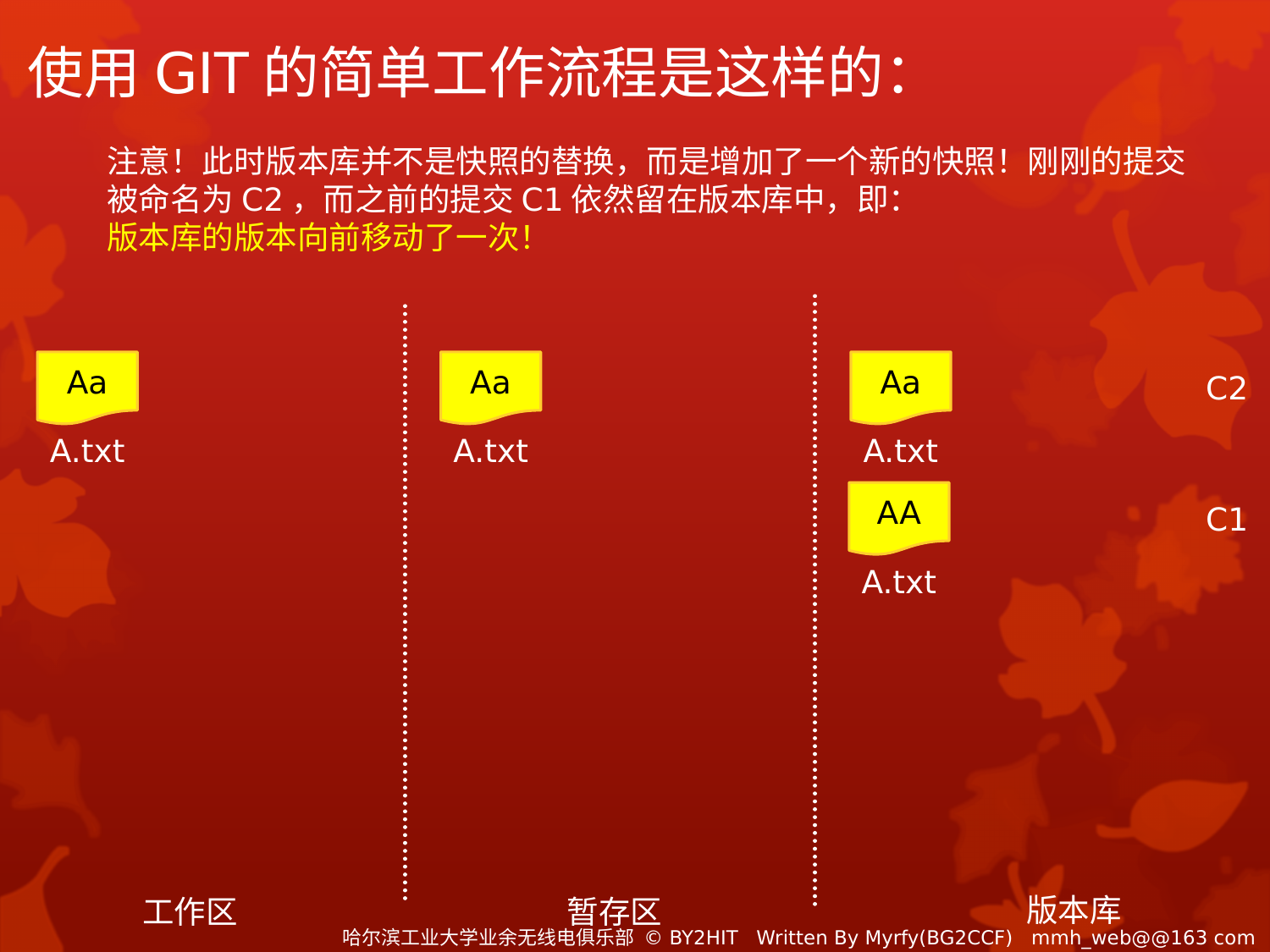

# 使用GIT的简单工作流程是这样的：
注意！此时版本库并不是快照的替换，而是增加了一个新的快照！刚刚的提交被命名为C2，而之前的提交C1依然留在版本库中，即：
版本库的版本向前移动了一次！
Aa
A.txt
Aa
A.txt
Aa
A.txt
C2
AA
A.txt
C1
版本库
工作区
暂存区